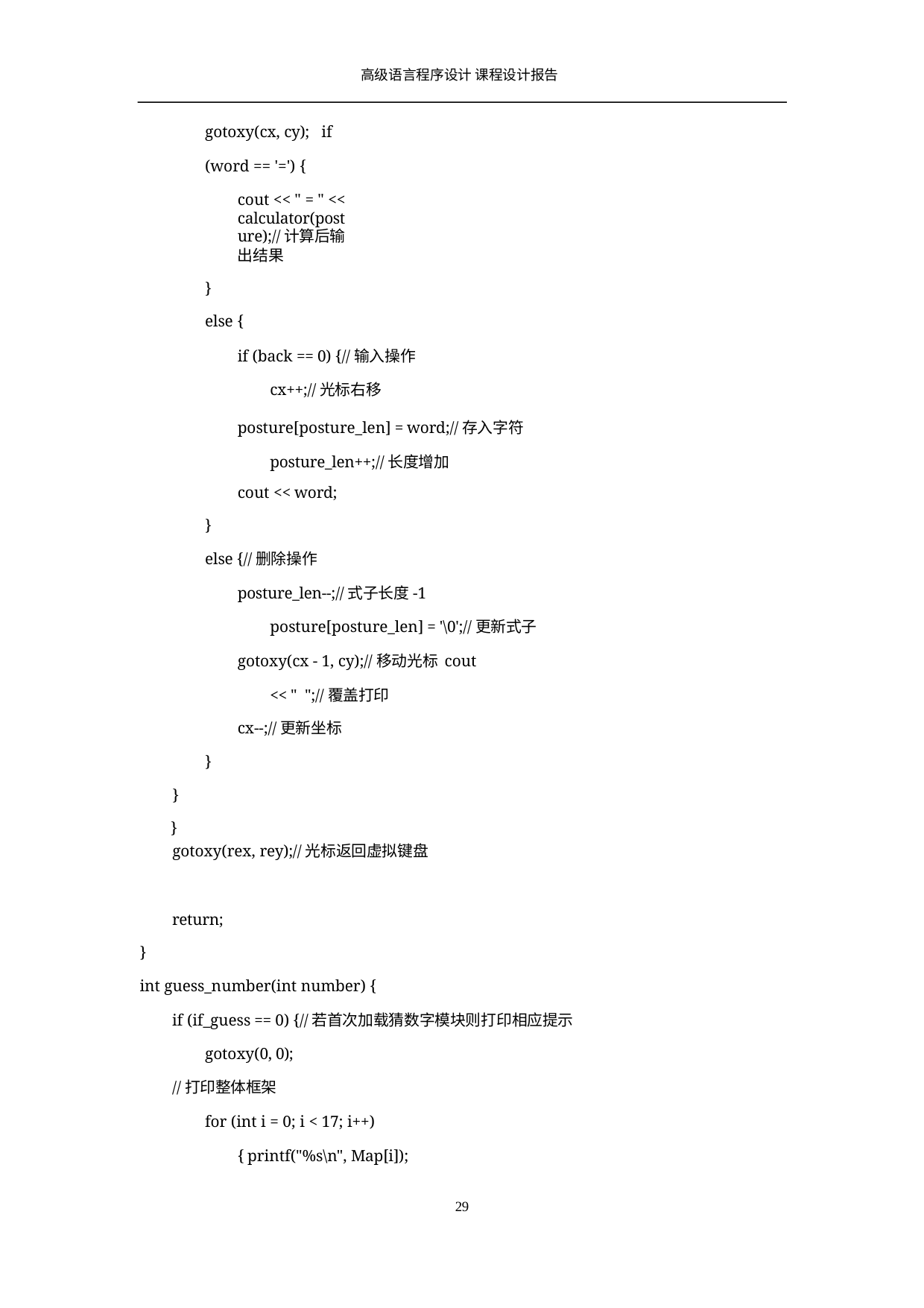

高级语言程序设计 课程设计报告

gotoxy(cx, cy); if (word == '=') {

cout << " = " << calculator(posture);//计算后输出结果

}

else {
if (back == 0) {//输入操作 cx++;//光标右移
posture[posture_len] = word;//存入字符 posture_len++;//长度增加
cout << word;

}

else {//删除操作
posture_len--;//式子长度-1 posture[posture_len] = '\0';//更新式子
gotoxy(cx - 1, cy);//移动光标 cout << "  ";//覆盖打印

cx--;//更新坐标

}

}

}
gotoxy(rex, rey);//光标返回虚拟键盘
return;

}

int guess_number(int number) {
if (if_guess == 0) {//若首次加载猜数字模块则打印相应提示 gotoxy(0, 0);

//打印整体框架
for (int i = 0; i < 17; i++) { printf("%s\n", Map[i]);
29